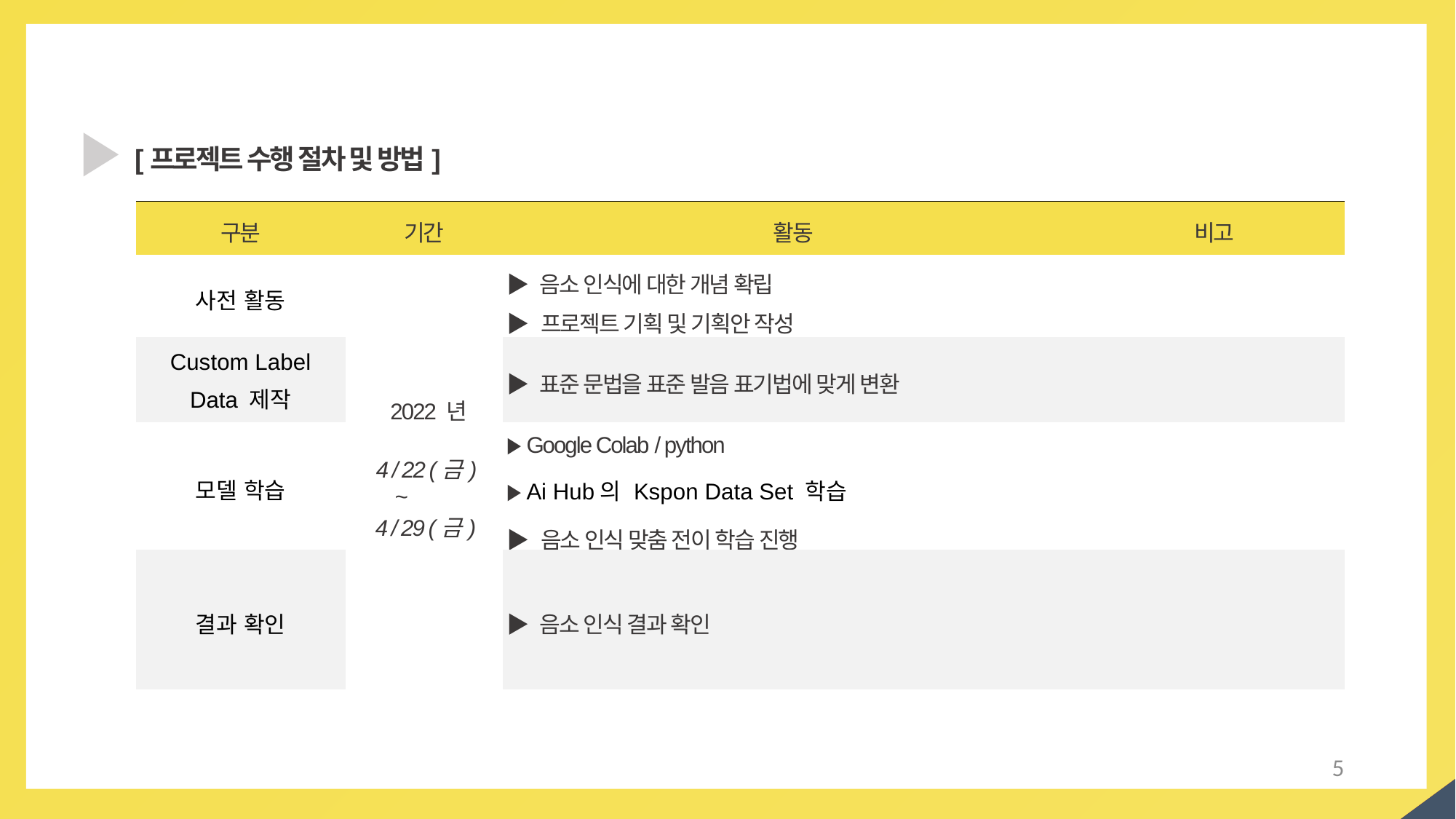

03

▶
[프로젝트 수행 절차 및 방법]
| 구분 | 기간 | 활동 | 비고 |
| --- | --- | --- | --- |
| 사전 활동 | 2022 년 4 / 22 (금) ~ 4 / 29 (금) | ▶ 음소 인식에 대한 개념 확립 ▶ 프로젝트 기획 및 기획안 작성 |  |
| Custom Label Data 제작 |  | ▶ 표준 문법을 표준 발음 표기법에 맞게 변환 |  |
| 모델 학습 |  | ▶ Google Colab / python ▶ Ai Hub의 Kspon Data Set 학습 ▶ 음소 인식 맞춤 전이 학습 진행 |  |
| 결과 확인 |  | ▶ 음소 인식 결과 확인 |  |
5